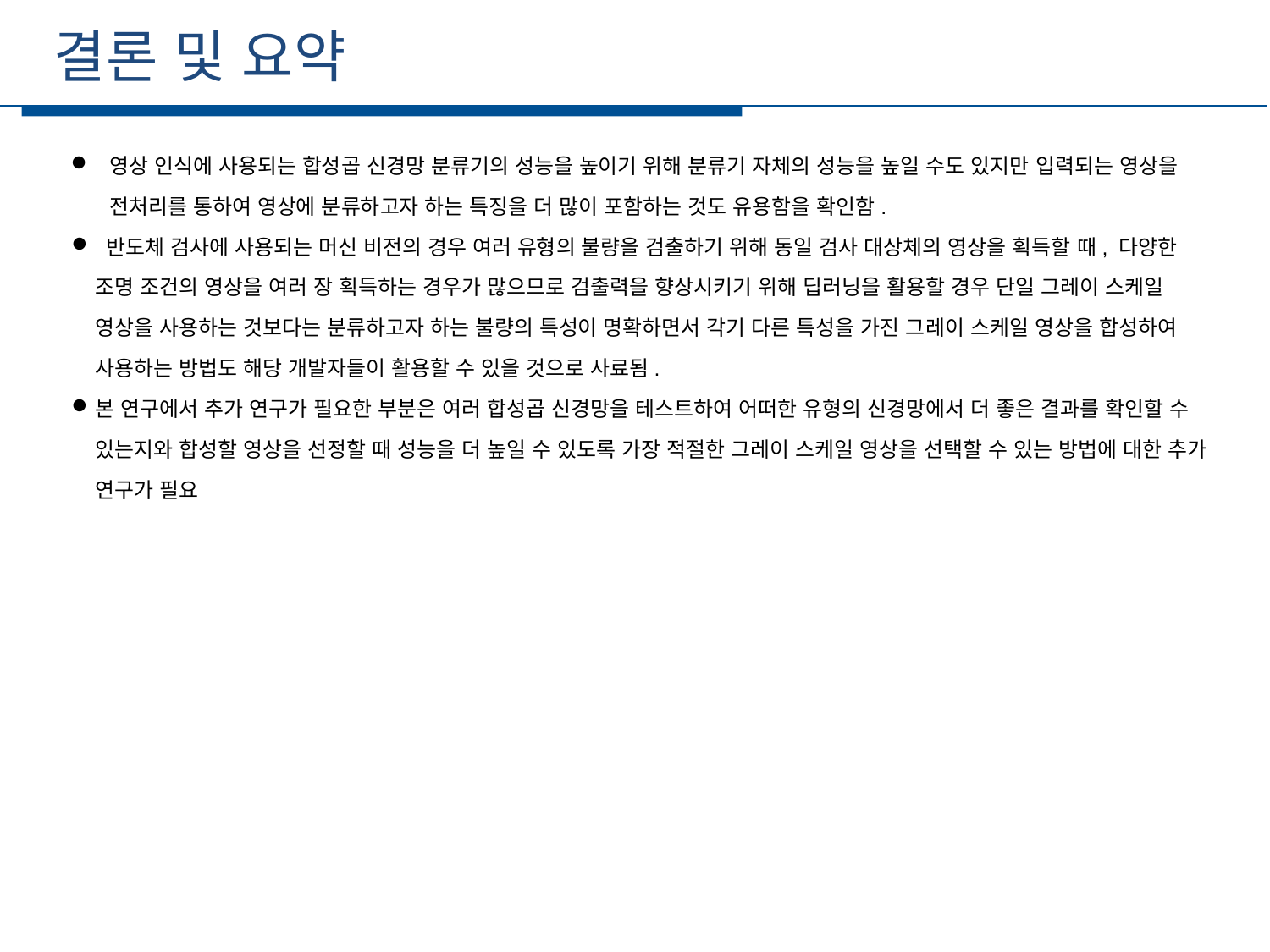

결론 및 요약
세부일정

영상 인식에 사용되는 합성곱 신경망 분류기의 성능을 높이기 위해 분류기 자체의 성능을 높일 수도 있지만 입력되는 영상을 전처리를 통하여 영상에 분류하고자 하는 특징을 더 많이 포함하는 것도 유용함을 확인함.
 반도체 검사에 사용되는 머신 비전의 경우 여러 유형의 불량을 검출하기 위해 동일 검사 대상체의 영상을 획득할 때, 다양한 조명 조건의 영상을 여러 장 획득하는 경우가 많으므로 검출력을 향상시키기 위해 딥러닝을 활용할 경우 단일 그레이 스케일 영상을 사용하는 것보다는 분류하고자 하는 불량의 특성이 명확하면서 각기 다른 특성을 가진 그레이 스케일 영상을 합성하여 사용하는 방법도 해당 개발자들이 활용할 수 있을 것으로 사료됨.
본 연구에서 추가 연구가 필요한 부분은 여러 합성곱 신경망을 테스트하여 어떠한 유형의 신경망에서 더 좋은 결과를 확인할 수 있는지와 합성할 영상을 선정할 때 성능을 더 높일 수 있도록 가장 적절한 그레이 스케일 영상을 선택할 수 있는 방법에 대한 추가 연구가 필요